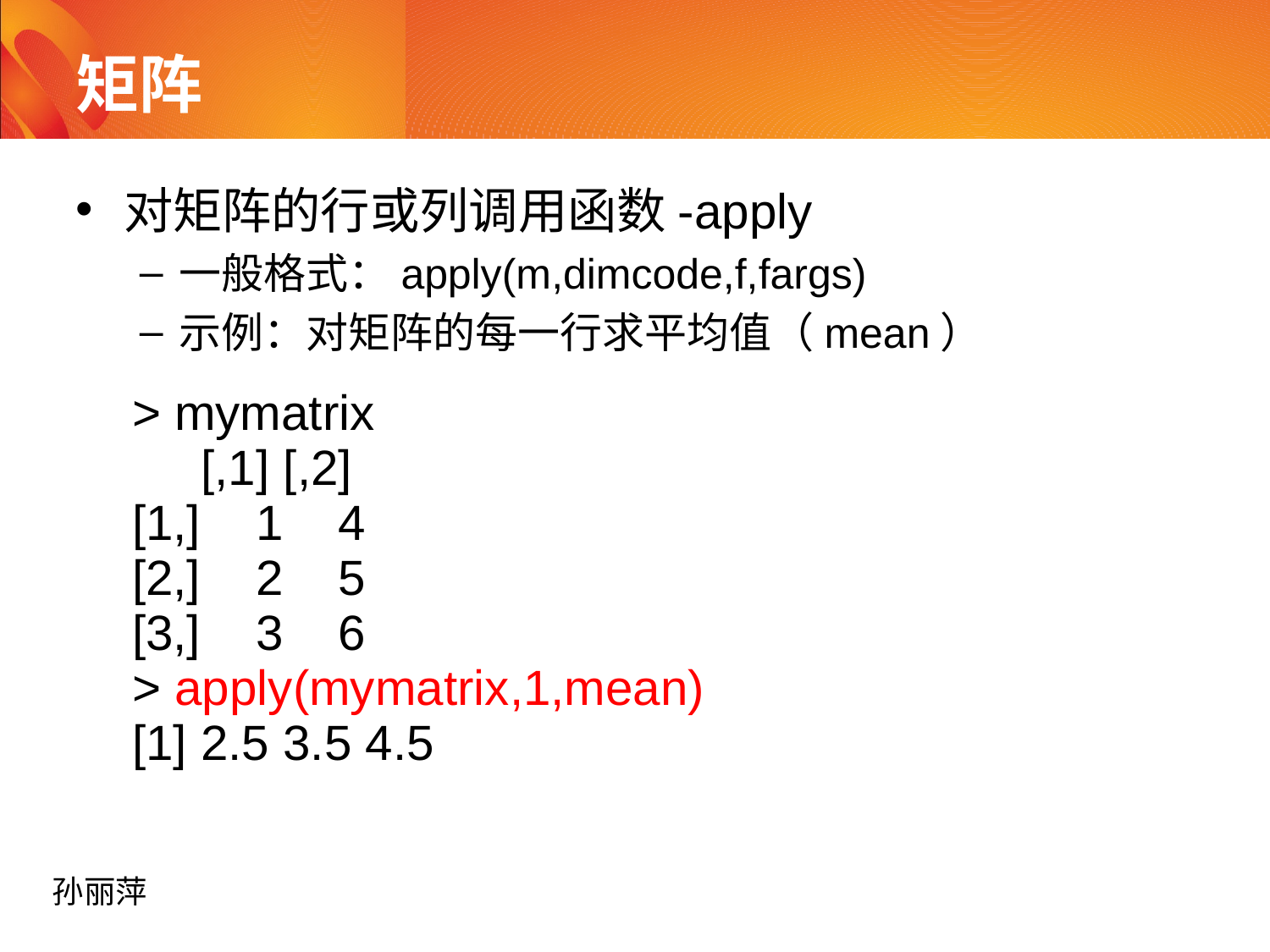

# 矩阵
对矩阵的行或列调用函数-apply
一般格式：apply(m,dimcode,f,fargs)
示例：对矩阵的每一行求平均值（mean）

| > mymatrix [,1] [,2] [1,] 1 4 [2,] 2 5 [3,] 3 6 > apply(mymatrix,1,mean) [1] 2.5 3.5 4.5 |
| --- |